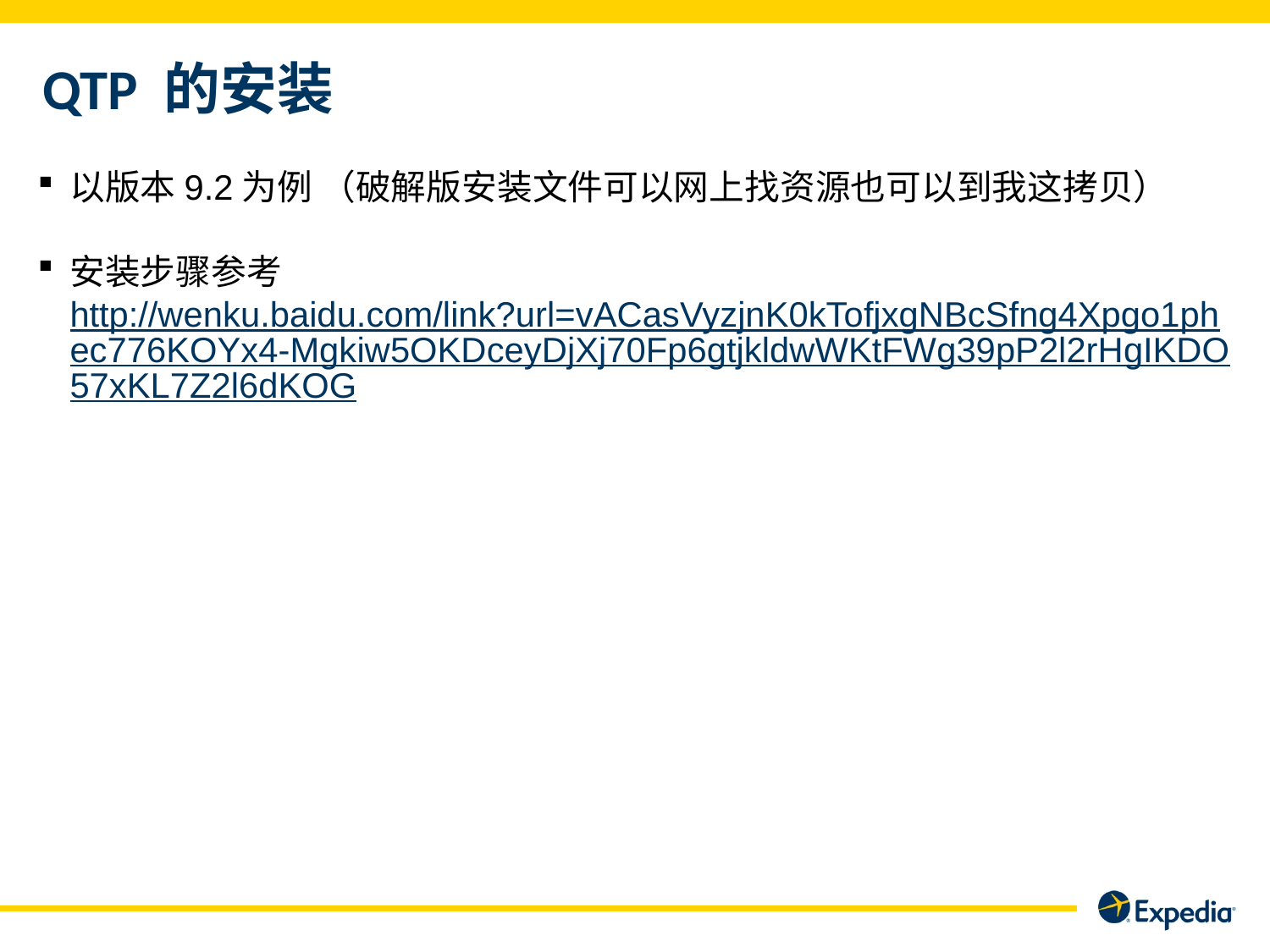

# QTP 的安装
以版本9.2为例 （破解版安装文件可以网上找资源也可以到我这拷贝）

安装步骤参考 http://wenku.baidu.com/link?url=vACasVyzjnK0kTofjxgNBcSfng4Xpgo1phec776KOYx4-Mgkiw5OKDceyDjXj70Fp6gtjkldwWKtFWg39pP2l2rHgIKDO57xKL7Z2l6dKOG